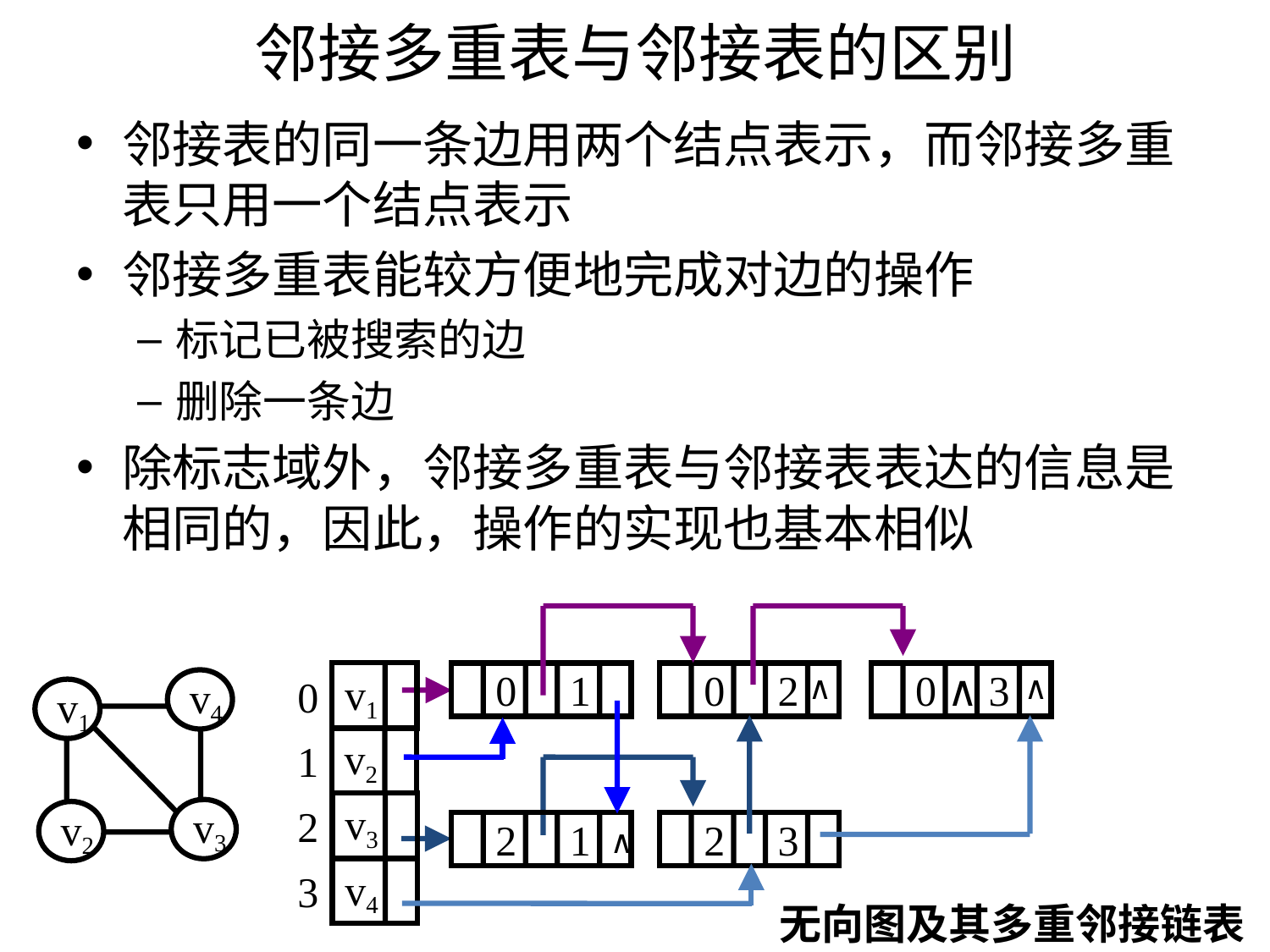

# 邻接多重表与邻接表的区别
邻接表的同一条边用两个结点表示，而邻接多重表只用一个结点表示
邻接多重表能较方便地完成对边的操作
标记已被搜索的边
删除一条边
除标志域外，邻接多重表与邻接表表达的信息是相同的，因此，操作的实现也基本相似

∧
∧
0
1
2
3
v1

v2

v3

v4

   0     1

   0     2

   0 ∧ 3

v4
v1

v3
v2

   2     1

   2     3

∧

无向图及其多重邻接链表